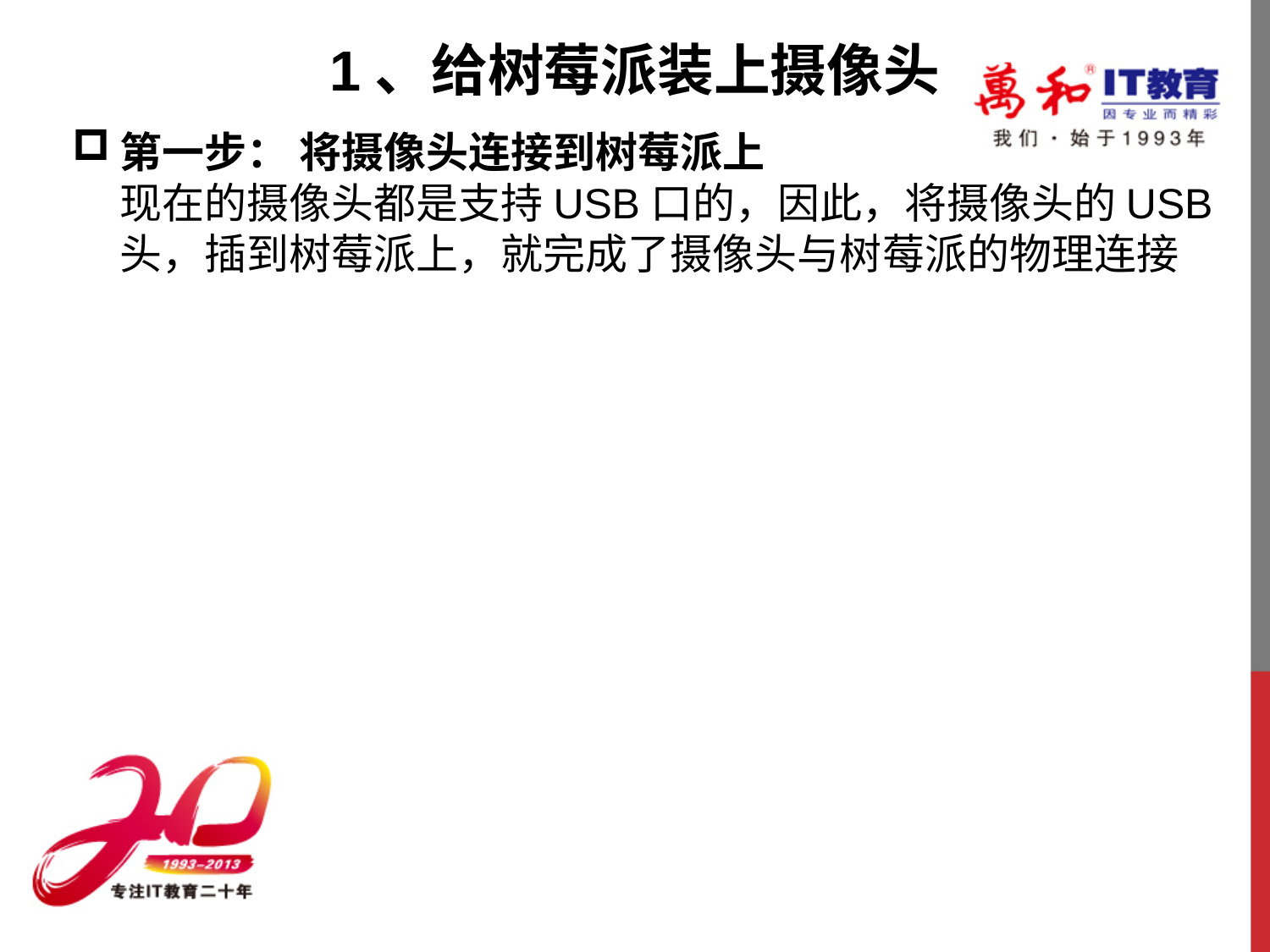

# 1、给树莓派装上摄像头
第一步： 将摄像头连接到树莓派上
现在的摄像头都是支持USB口的，因此，将摄像头的USB头，插到树莓派上，就完成了摄像头与树莓派的物理连接